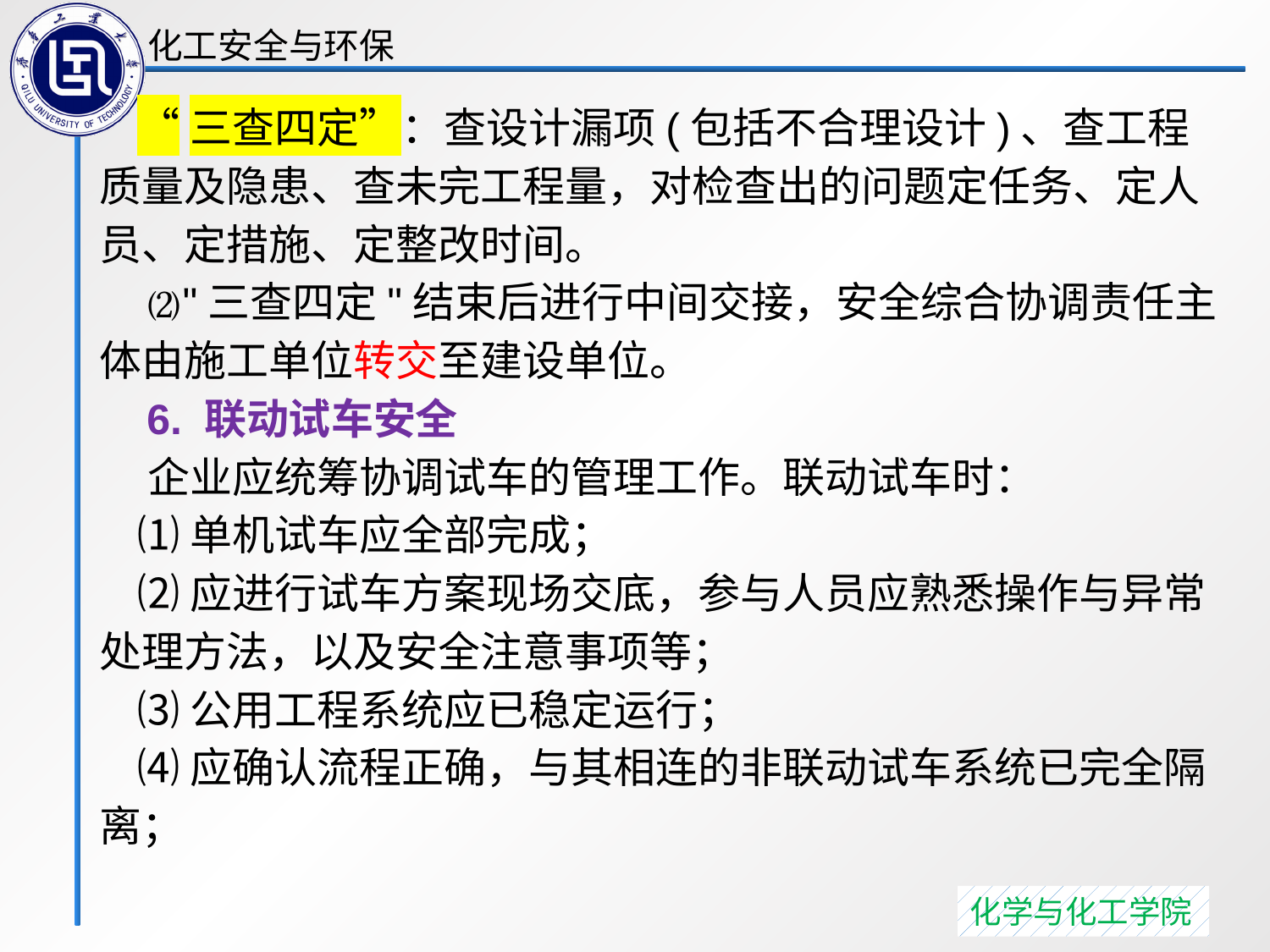

“三查四定”：查设计漏项(包括不合理设计)、查工程质量及隐患、查未完工程量，对检查出的问题定任务、定人员、定措施、定整改时间。
    ⑵"三查四定"结束后进行中间交接，安全综合协调责任主体由施工单位转交至建设单位。
    6. 联动试车安全
    企业应统筹协调试车的管理工作。联动试车时：
    ⑴单机试车应全部完成；
    ⑵应进行试车方案现场交底，参与人员应熟悉操作与异常处理方法，以及安全注意事项等；
    ⑶公用工程系统应已稳定运行；
    ⑷应确认流程正确，与其相连的非联动试车系统已完全隔离；